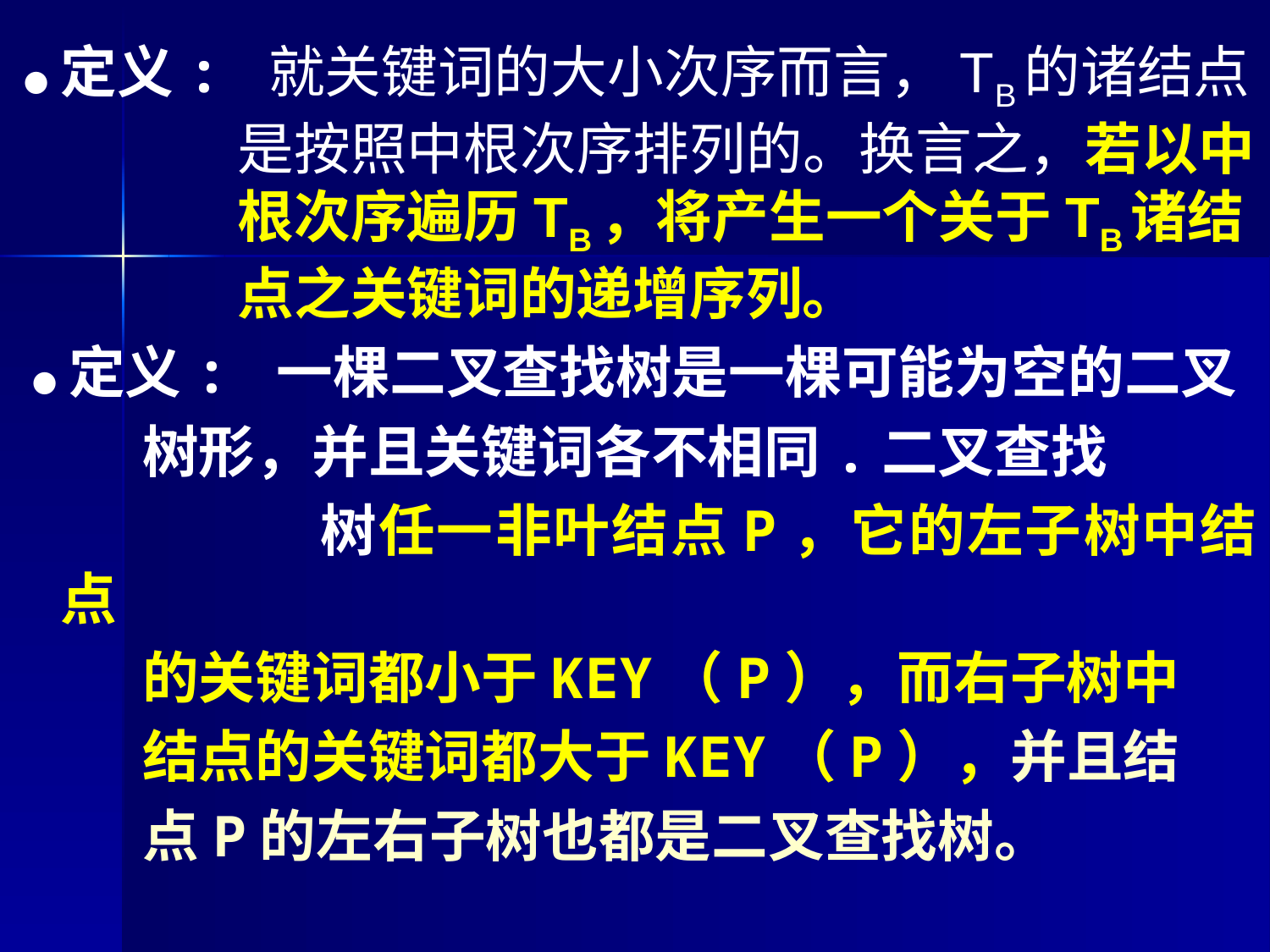

● 定义: 就关键词的大小次序而言，TB的诸结点是按照中根次序排列的。换言之，若以中根次序遍历TB，将产生一个关于TB诸结点之关键词的递增序列。
● 定义: 一棵二叉查找树是一棵可能为空的二叉
         树形，并且关键词各不相同.二叉查找
			树任一非叶结点P，它的左子树中结点
         的关键词都小于KEY（P），而右子树中
         结点的关键词都大于KEY（P），并且结
         点P的左右子树也都是二叉查找树。